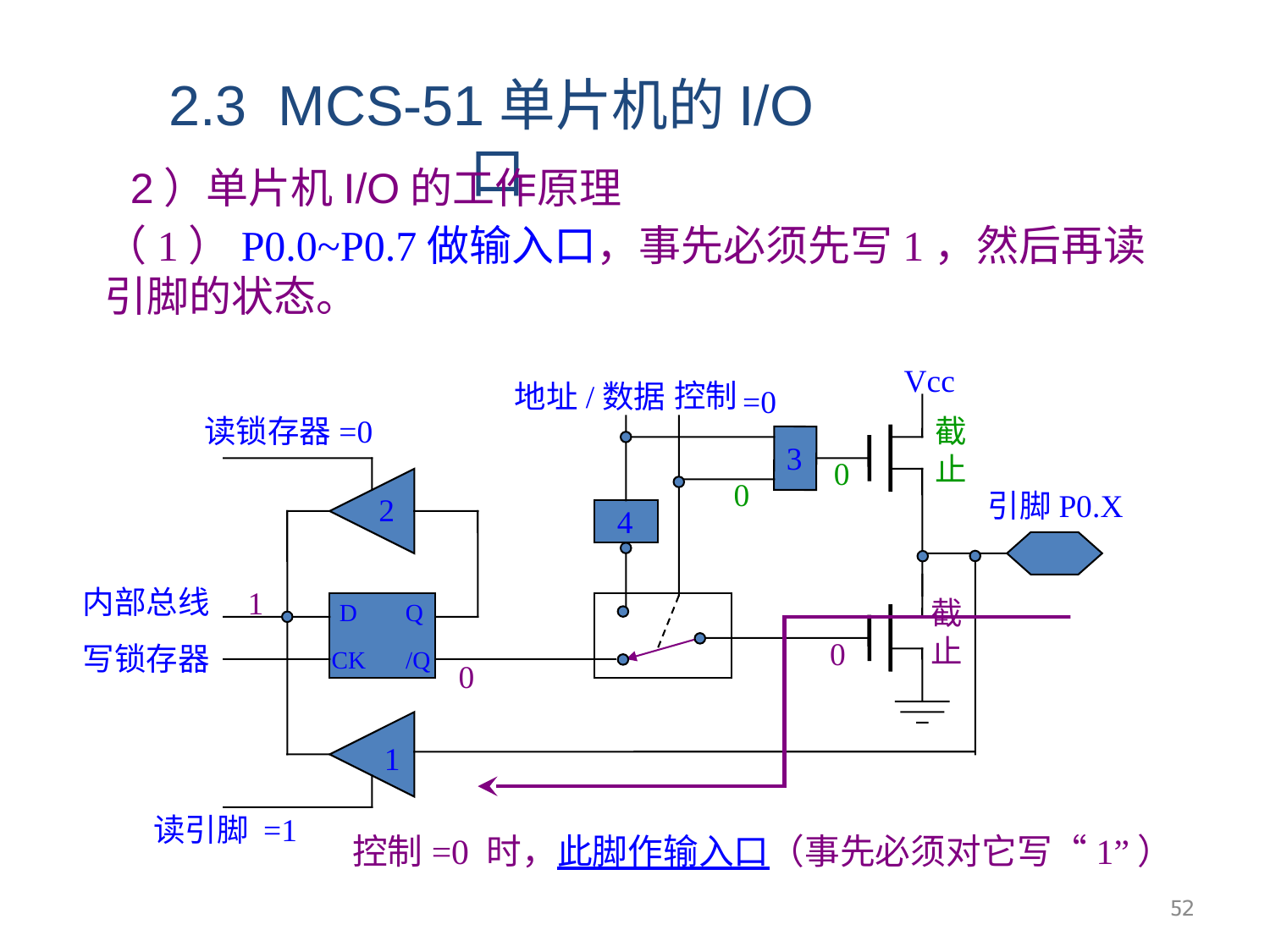

2.3  MCS-51单片机的I/O口
2）单片机I/O的工作原理
（1）P0.0~P0.7做输入口，事先必须先写1，然后再读引脚的状态。
Vcc
控制
地址/数据
=0

读锁存器=0
截止

3

0

0

引脚P0.X
2
4

内部总线
1
截止
D
Q

0
写锁存器

CK
/Q

0

1

读引脚 =1

控制=0 时，此脚作输入口（事先必须对它写“1”）
52